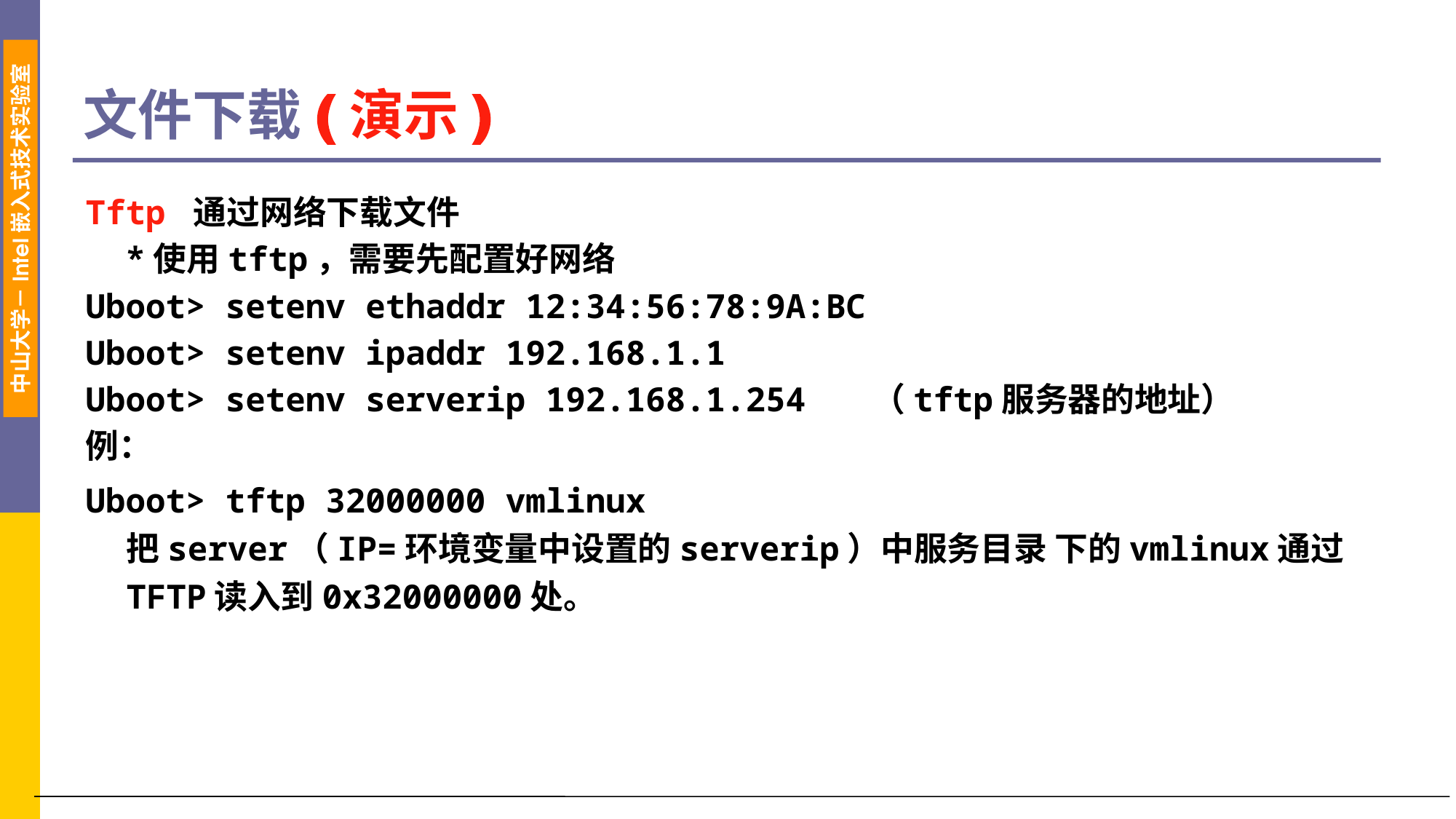

# 文件下载(演示)
Tftp 通过网络下载文件
  *使用tftp，需要先配置好网络
Uboot> setenv ethaddr 12:34:56:78:9A:BC
Uboot> setenv ipaddr 192.168.1.1
Uboot> setenv serverip 192.168.1.254     （tftp服务器的地址）
例：
Uboot> tftp 32000000 vmlinux
把server（IP=环境变量中设置的serverip）中服务目录 下的vmlinux通过TFTP读入到0x32000000处。